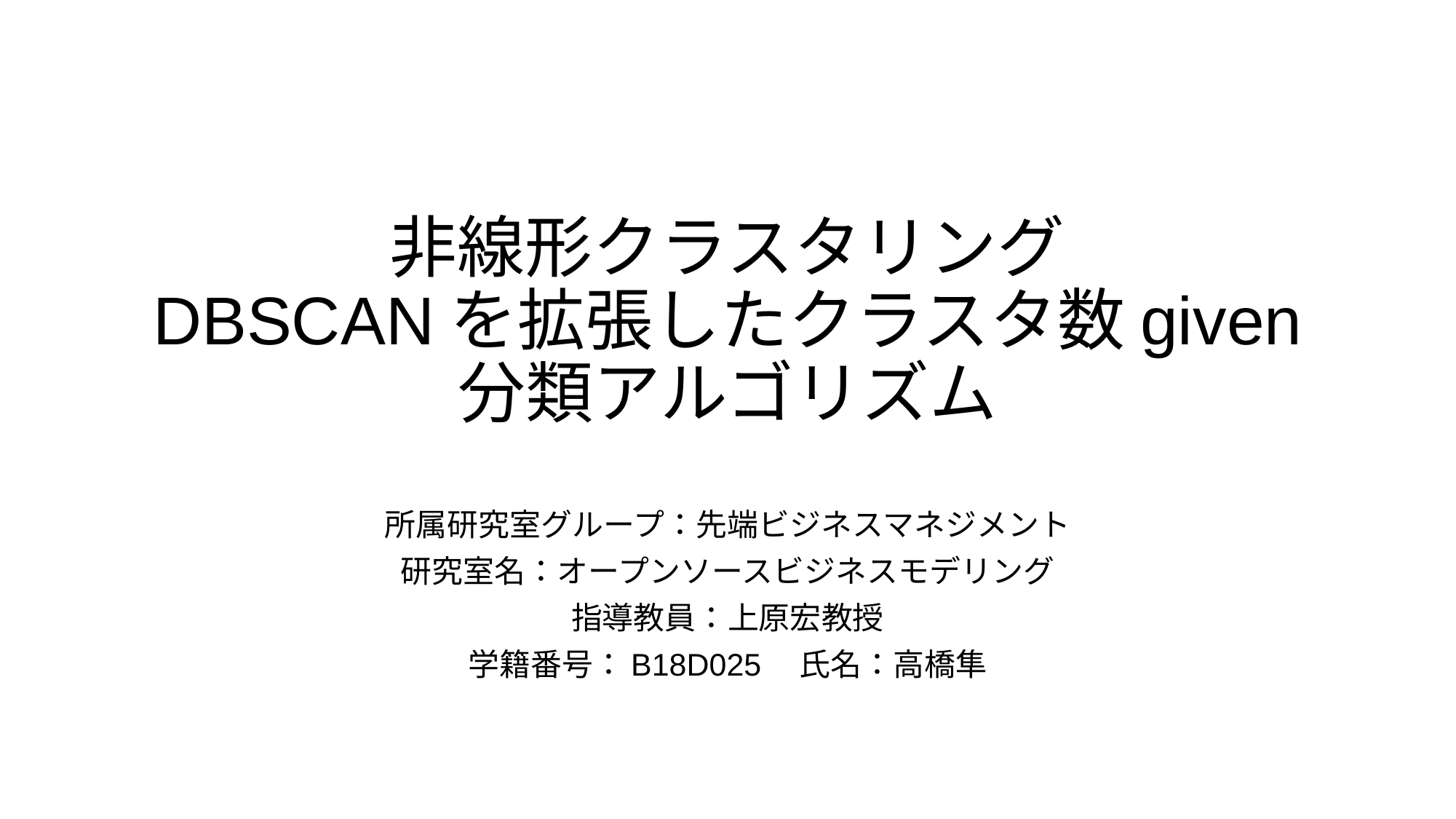

# 非線形クラスタリング DBSCANを拡張したクラスタ数given 分類アルゴリズム
所属研究室グループ：先端ビジネスマネジメント
研究室名：オープンソースビジネスモデリング
指導教員：上原宏教授
学籍番号：B18D025　氏名：高橋隼